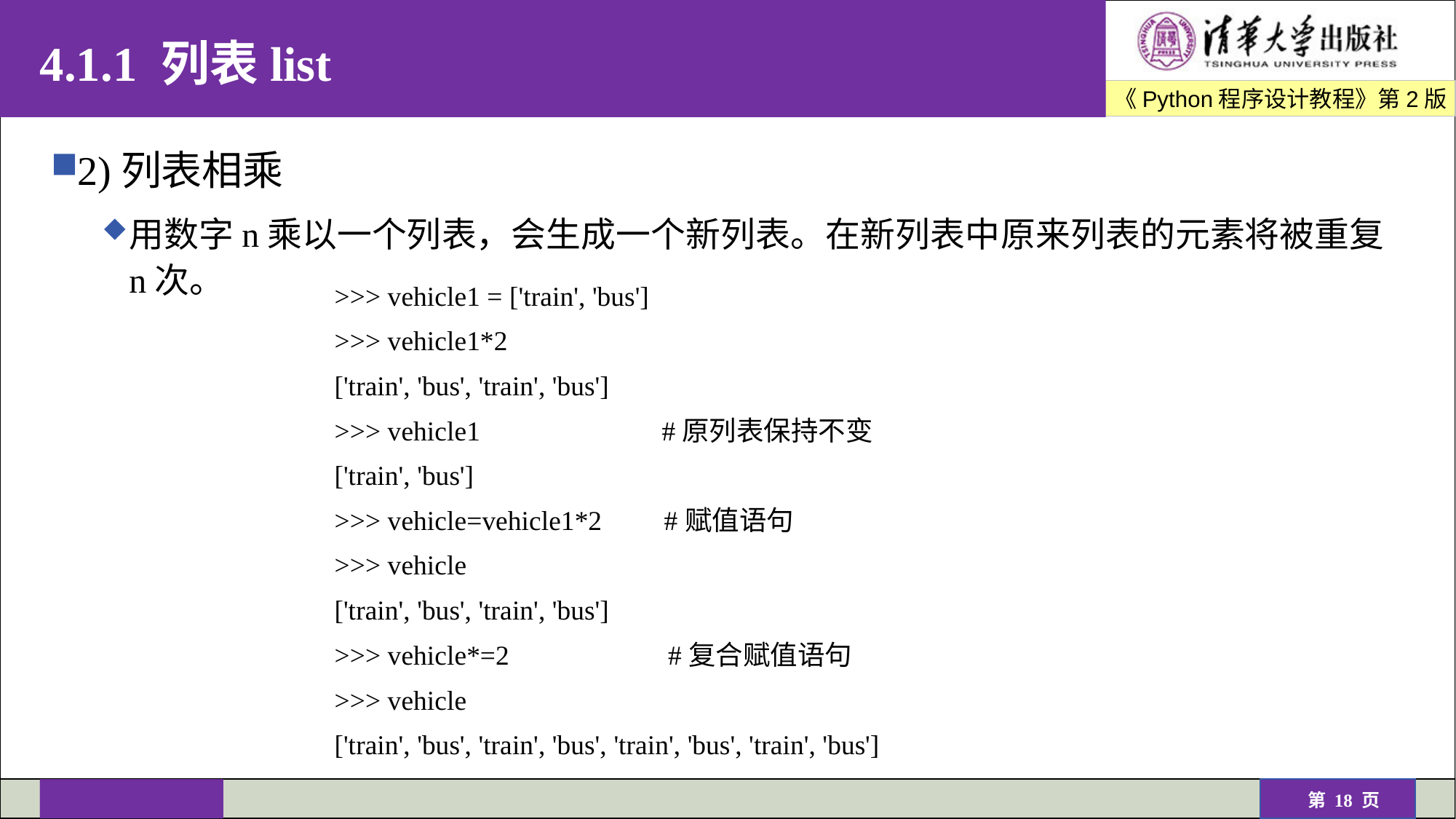

# 4.1.1 列表list
2)列表相乘
用数字n乘以一个列表，会生成一个新列表。在新列表中原来列表的元素将被重复n次。
>>> vehicle1 = ['train', 'bus']
>>> vehicle1*2
['train', 'bus', 'train', 'bus']
>>> vehicle1		#原列表保持不变
['train', 'bus']
>>> vehicle=vehicle1*2         #赋值语句
>>> vehicle
['train', 'bus', 'train', 'bus']
>>> vehicle*=2                       #复合赋值语句
>>> vehicle
['train', 'bus', 'train', 'bus', 'train', 'bus', 'train', 'bus']